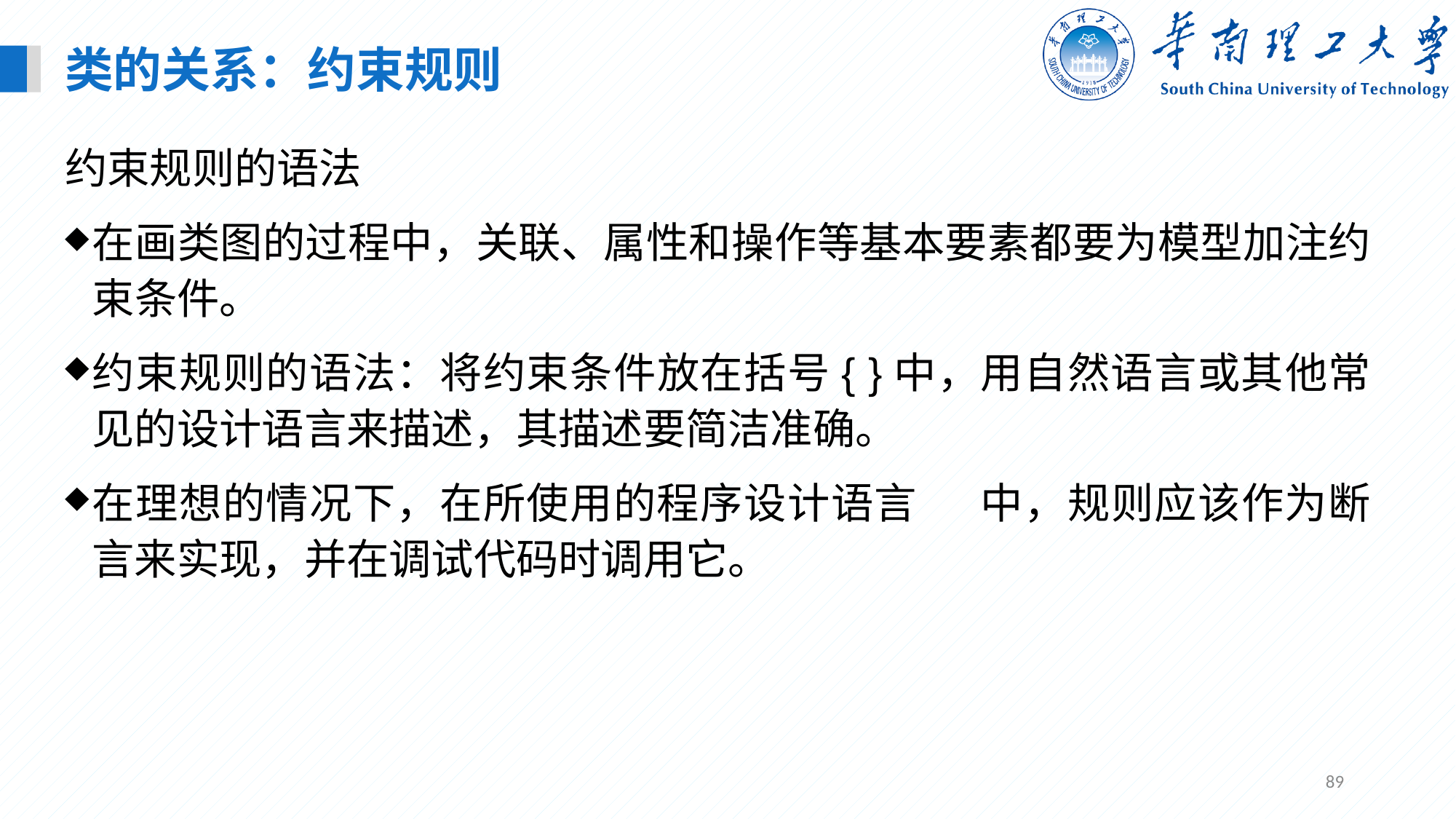

类的关系：约束规则
约束规则的语法
在画类图的过程中，关联、属性和操作等基本要素都要为模型加注约束条件。
约束规则的语法：将约束条件放在括号{ }中，用自然语言或其他常见的设计语言来描述，其描述要简洁准确。
在理想的情况下，在所使用的程序设计语言      中，规则应该作为断言来实现，并在调试代码时调用它。
89